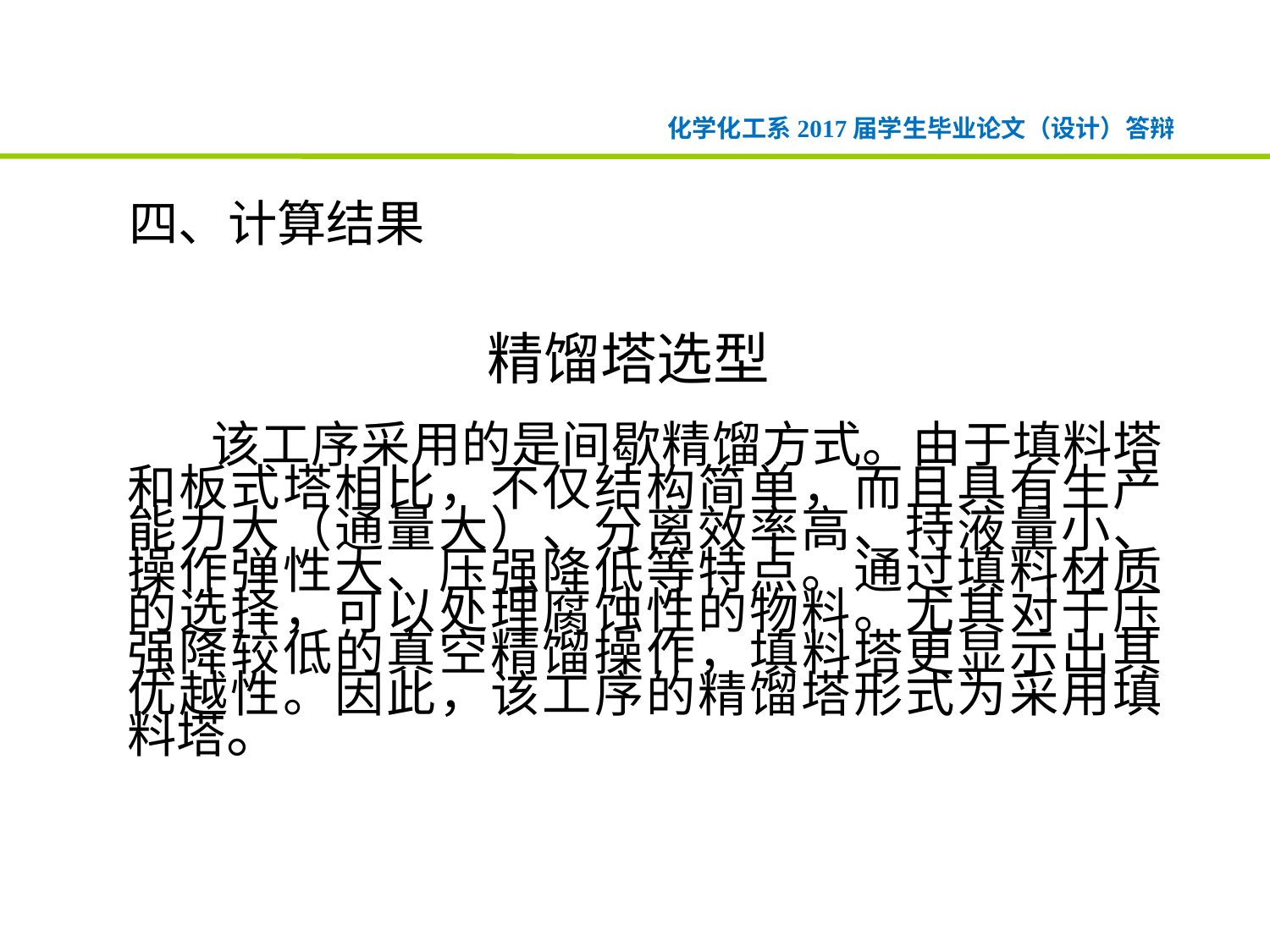

四、计算结果
精馏塔选型
  该工序采用的是间歇精馏方式。由于填料塔和板式塔相比，不仅结构简单，而且具有生产能力大（通量大）、分离效率高、持液量小、操作弹性大、压强降低等特点。通过填料材质的选择，可以处理腐蚀性的物料。尤其对于压强降较低的真空精馏操作，填料塔更显示出其优越性。因此，该工序的精馏塔形式为采用填料塔。